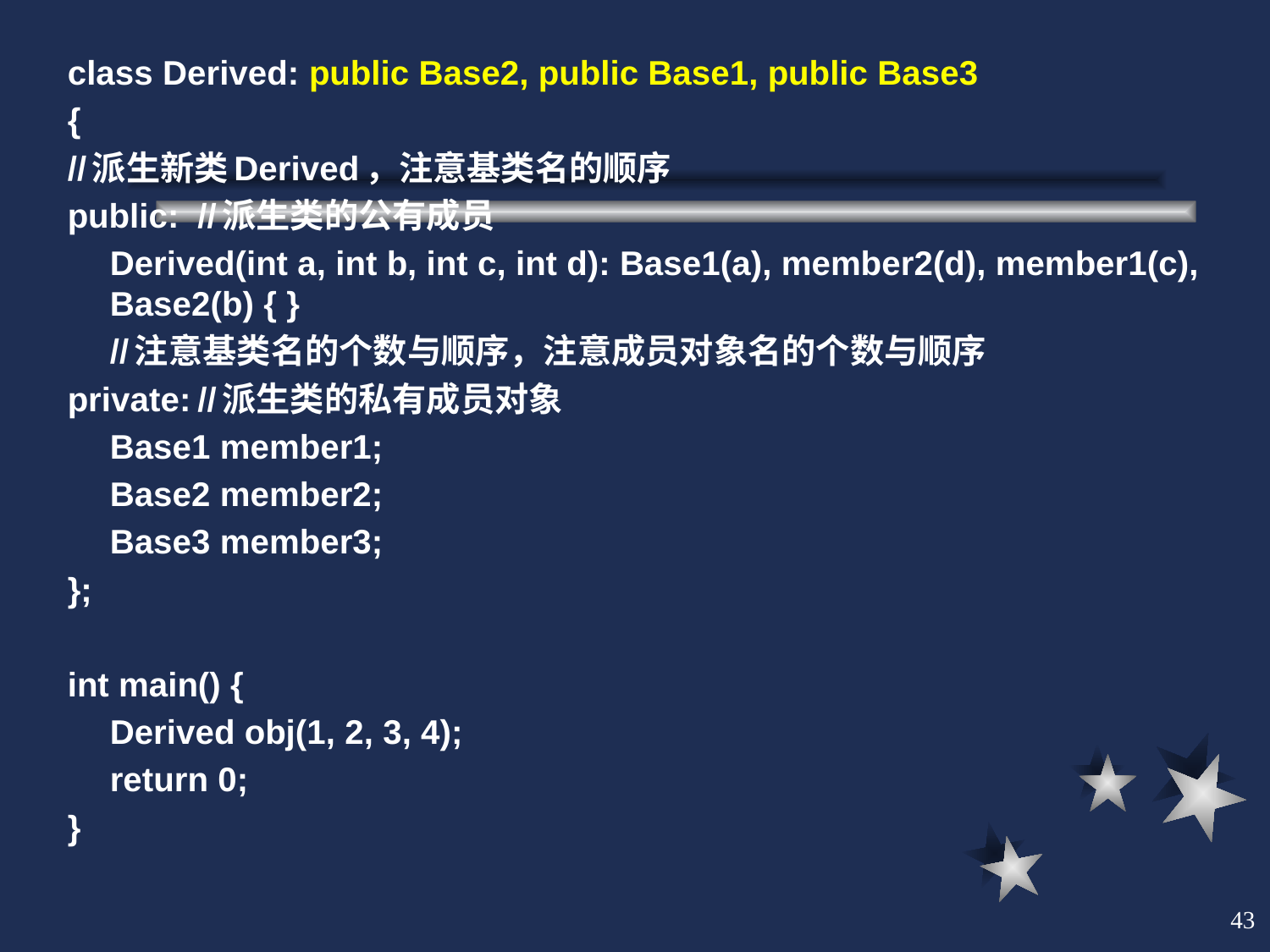

class Derived: public Base2, public Base1, public Base3
{
//派生新类Derived，注意基类名的顺序
public:	//派生类的公有成员
	Derived(int a, int b, int c, int d): Base1(a), member2(d), member1(c), Base2(b) { }
	//注意基类名的个数与顺序，注意成员对象名的个数与顺序
private:	//派生类的私有成员对象
	Base1 member1;
	Base2 member2;
	Base3 member3;
};

int main() {
	Derived obj(1, 2, 3, 4);
	return 0;
}
43